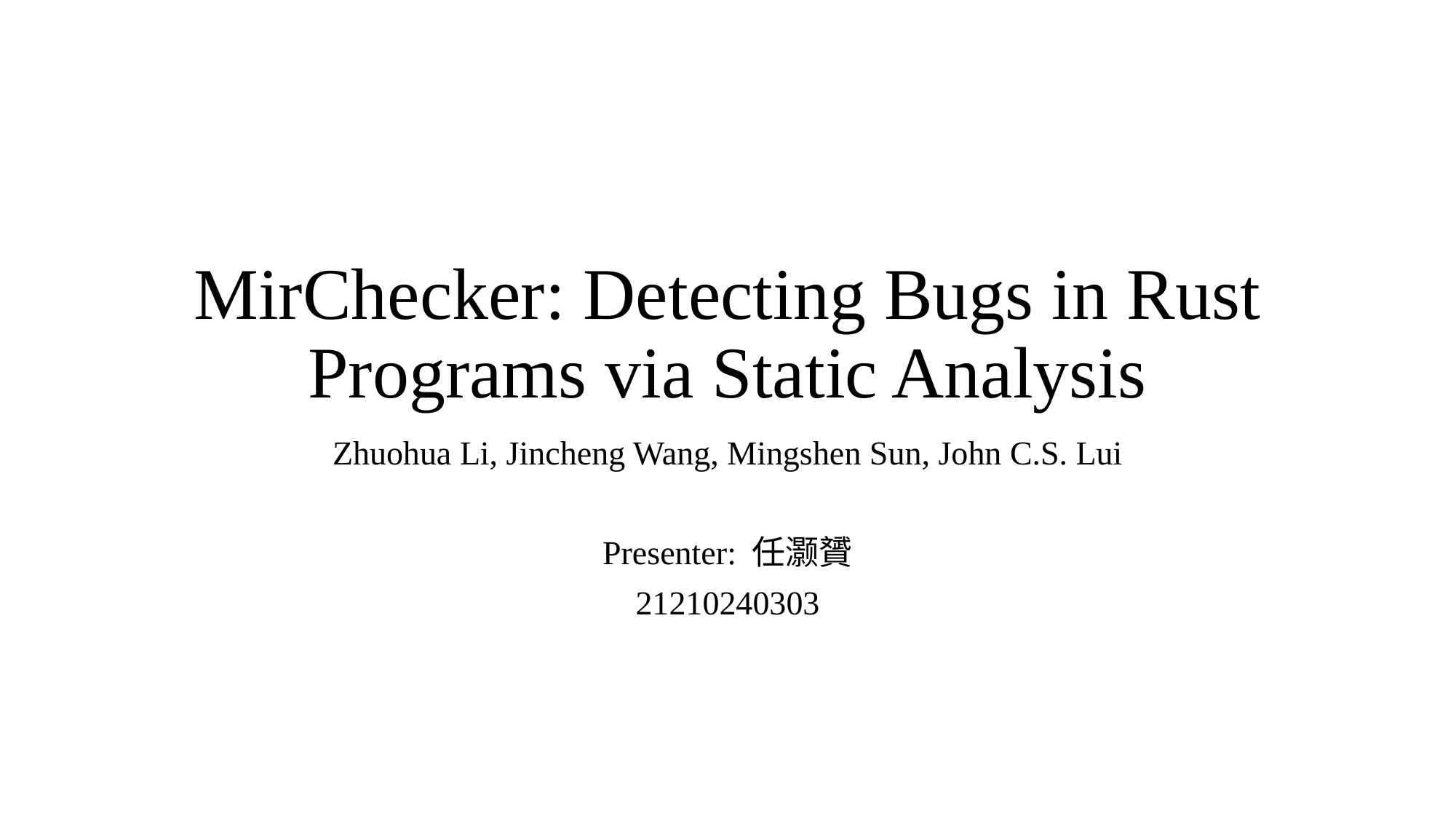

# MirChecker: Detecting Bugs in Rust Programs via Static Analysis
Zhuohua Li, Jincheng Wang, Mingshen Sun, John C.S. Lui

Presenter: 任灏贇
21210240303